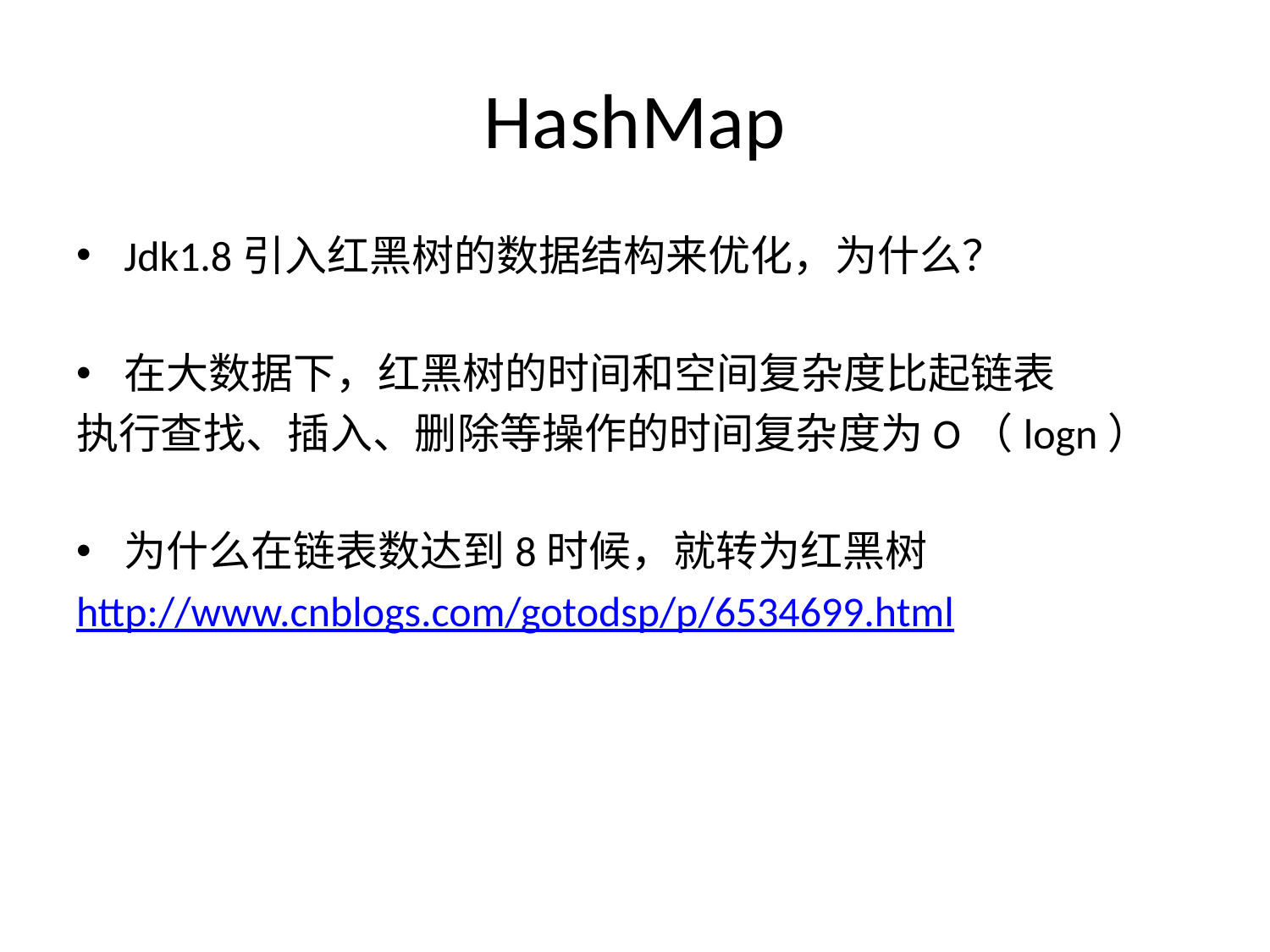

# HashMap
Jdk1.8引入红黑树的数据结构来优化，为什么？

在大数据下，红黑树的时间和空间复杂度比起链表
执行查找、插入、删除等操作的时间复杂度为O（logn）

为什么在链表数达到8时候，就转为红黑树
http://www.cnblogs.com/gotodsp/p/6534699.html